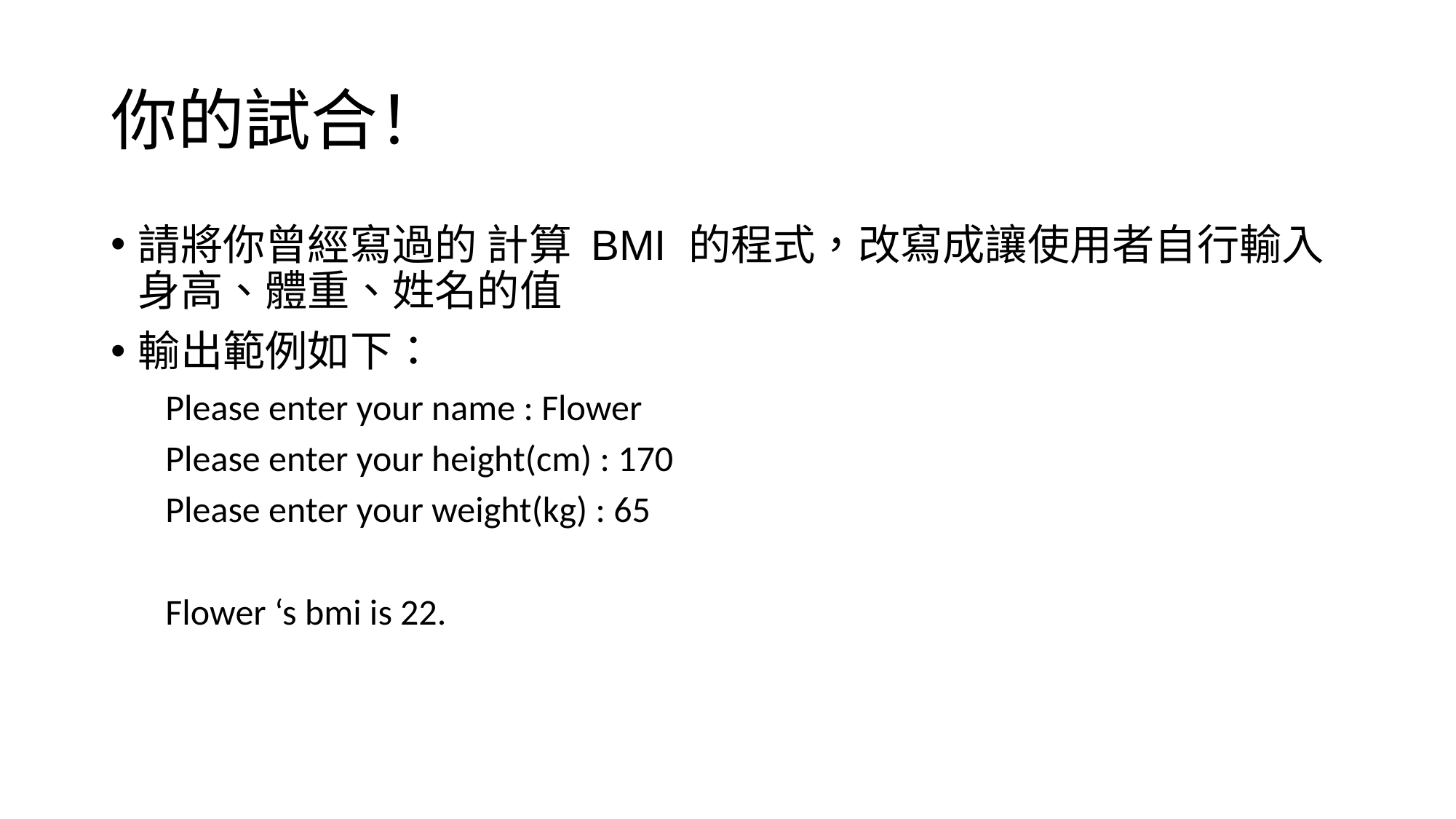

# 你的試合！
請將你曾經寫過的 計算 BMI 的程式，改寫成讓使用者自行輸入身高、體重、姓名的值
輸出範例如下：
Please enter your name : Flower
Please enter your height(cm) : 170
Please enter your weight(kg) : 65

Flower ‘s bmi is 22.